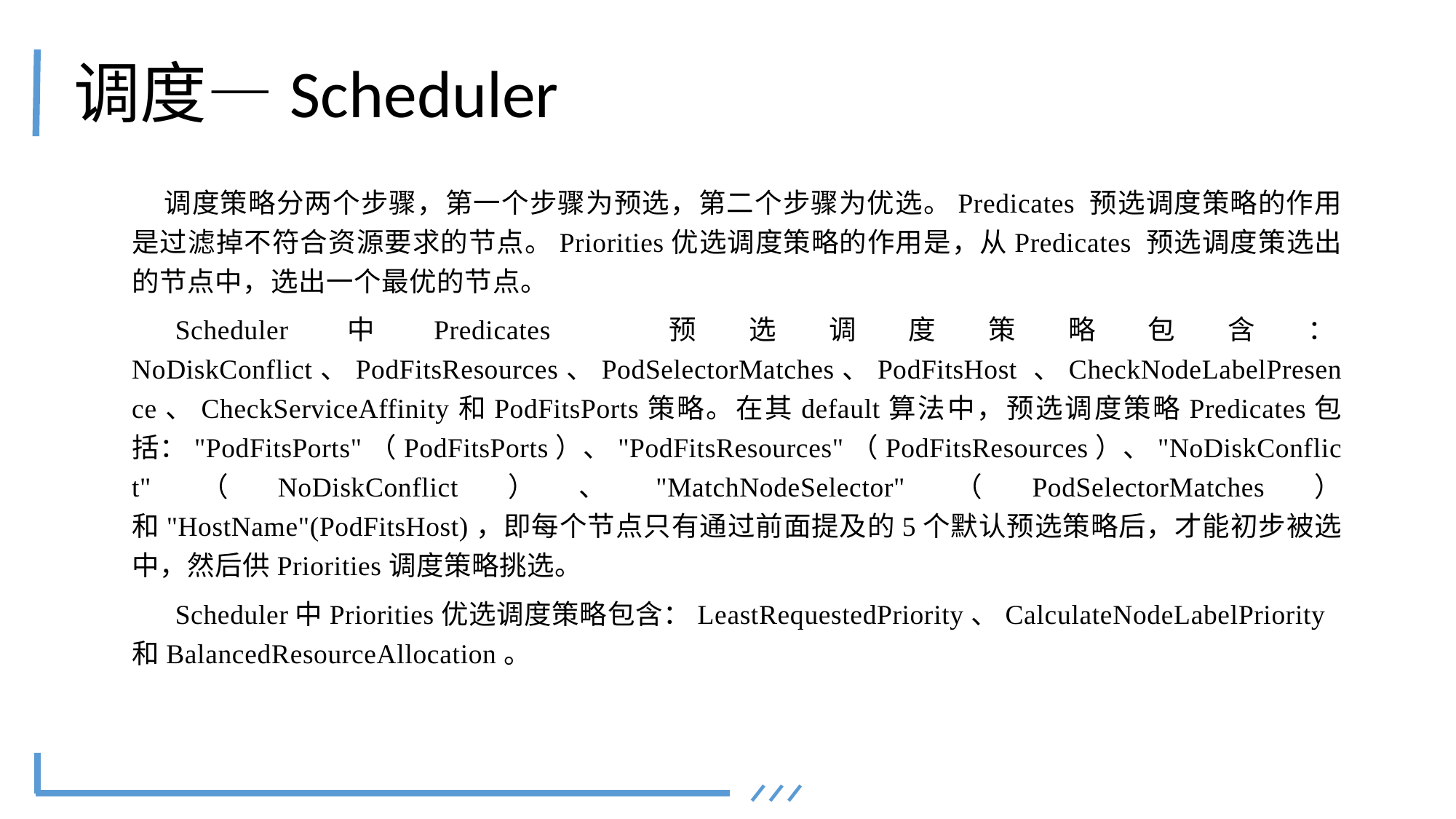

# 调度—Scheduler
调度策略分两个步骤，第一个步骤为预选，第二个步骤为优选。Predicates 预选调度策略的作用是过滤掉不符合资源要求的节点。Priorities优选调度策略的作用是，从Predicates 预选调度策选出的节点中，选出一个最优的节点。
Scheduler中Predicates 预选调度策略包含：NoDiskConflict、PodFitsResources、PodSelectorMatches、PodFitsHost 、CheckNodeLabelPresence、CheckServiceAffinity和PodFitsPorts策略。在其default算法中，预选调度策略Predicates包括："PodFitsPorts"（PodFitsPorts）、"PodFitsResources"（PodFitsResources）、"NoDiskConflict"（NoDiskConflict）、"MatchNodeSelector"（PodSelectorMatches）和"HostName"(PodFitsHost)，即每个节点只有通过前面提及的5个默认预选策略后，才能初步被选中，然后供Priorities调度策略挑选。
Scheduler中Priorities优选调度策略包含：LeastRequestedPriority、CalculateNodeLabelPriority和BalancedResourceAllocation。